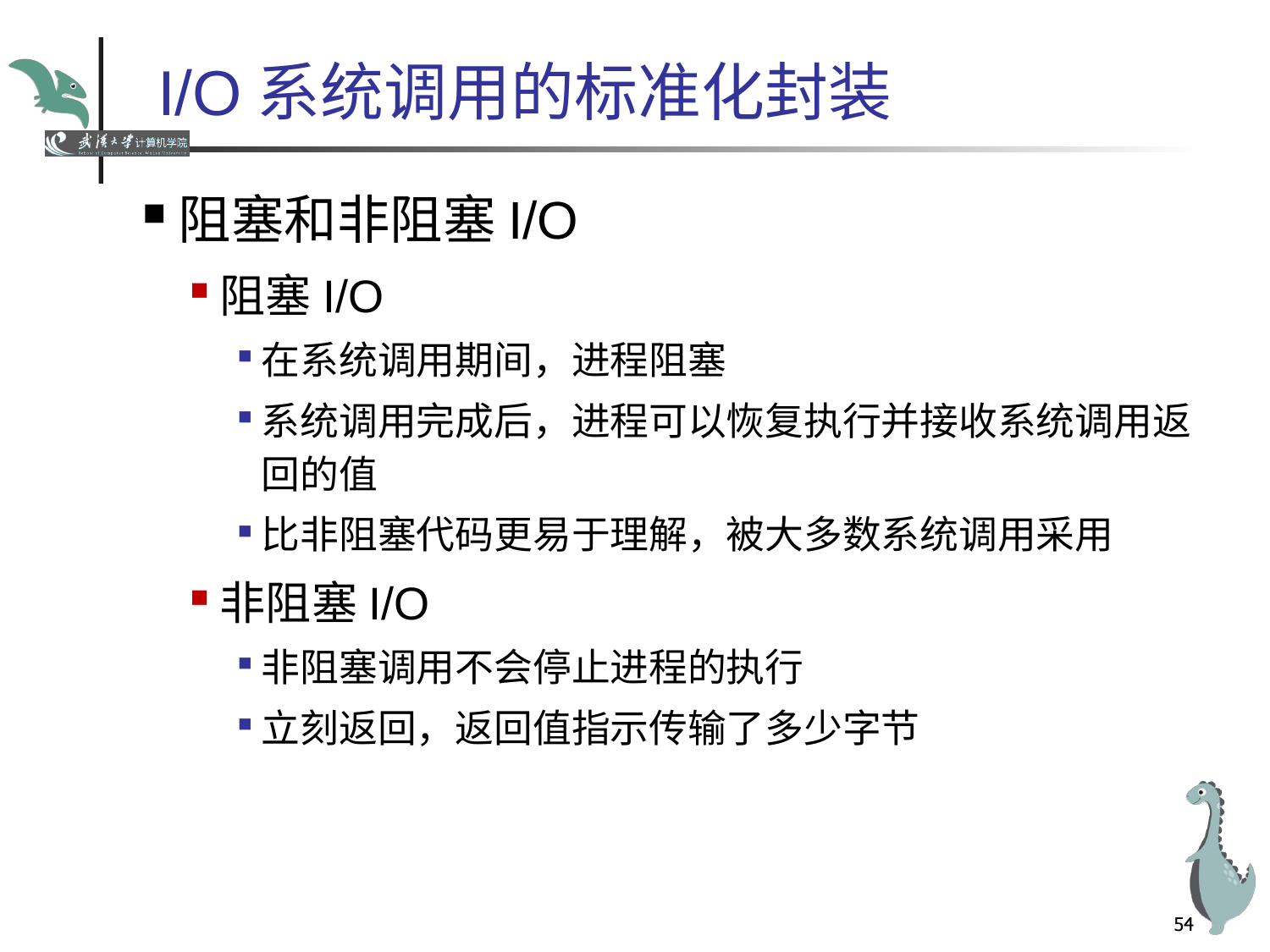

# I/O系统调用的标准化封装
阻塞和非阻塞I/O
阻塞I/O
在系统调用期间，进程阻塞
系统调用完成后，进程可以恢复执行并接收系统调用返回的值
比非阻塞代码更易于理解，被大多数系统调用采用
非阻塞I/O
非阻塞调用不会停止进程的执行
立刻返回，返回值指示传输了多少字节
54